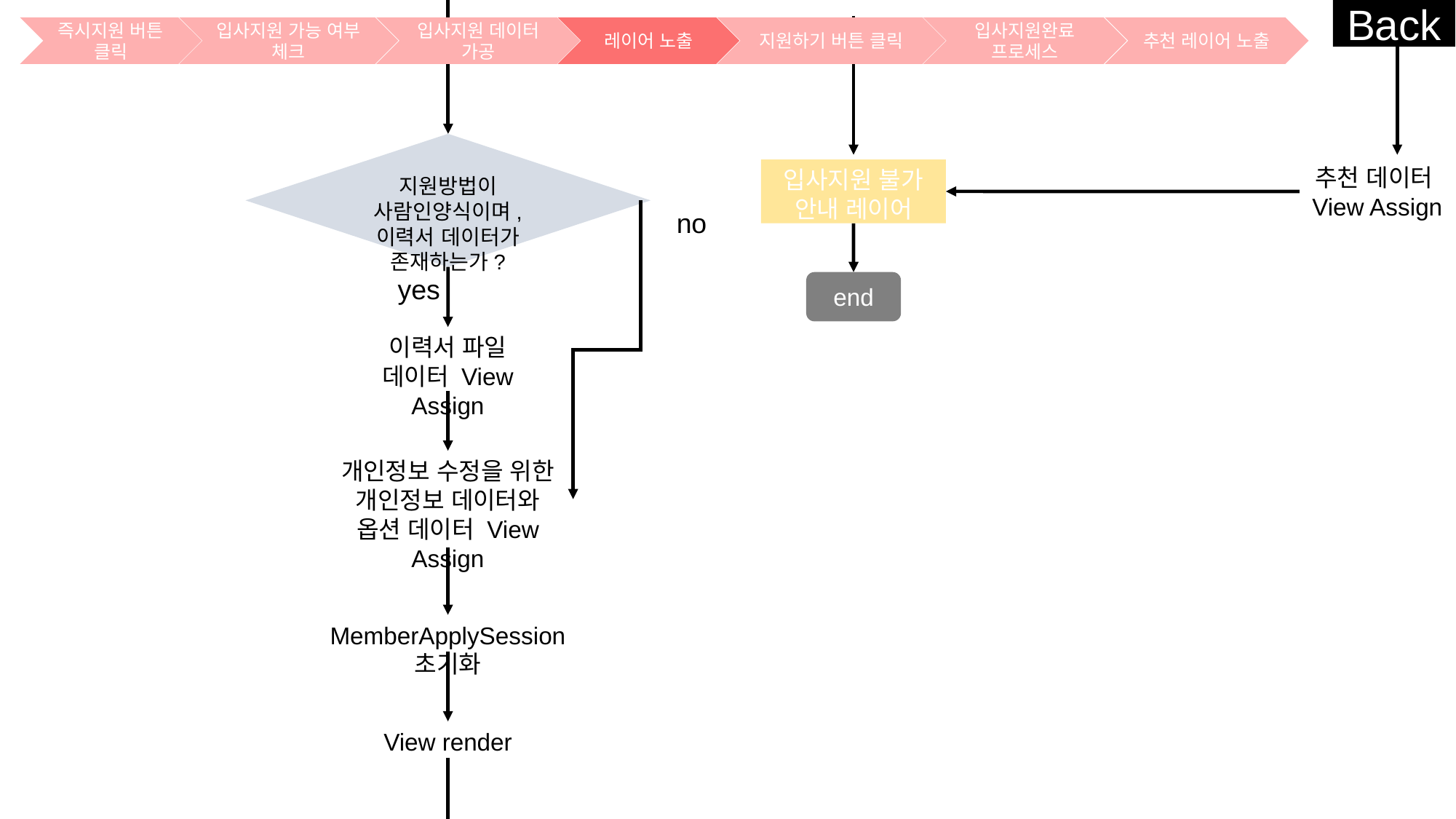

Back
지원하기 버튼 클릭
입사지원완료 프로세스
레이어 노출
즉시지원 버튼 클릭
입사지원 가능 여부 체크
입사지원 데이터 가공
추천 레이어 노출
지원방법이 사람인양식이며, 이력서 데이터가 존재하는가?
추천 데이터
View Assign
입사지원 불가 안내 레이어
no
yes
end
이력서 파일 데이터 View Assign
개인정보 수정을 위한 개인정보 데이터와 옵션 데이터 View Assign
MemberApplySession 초기화
View render